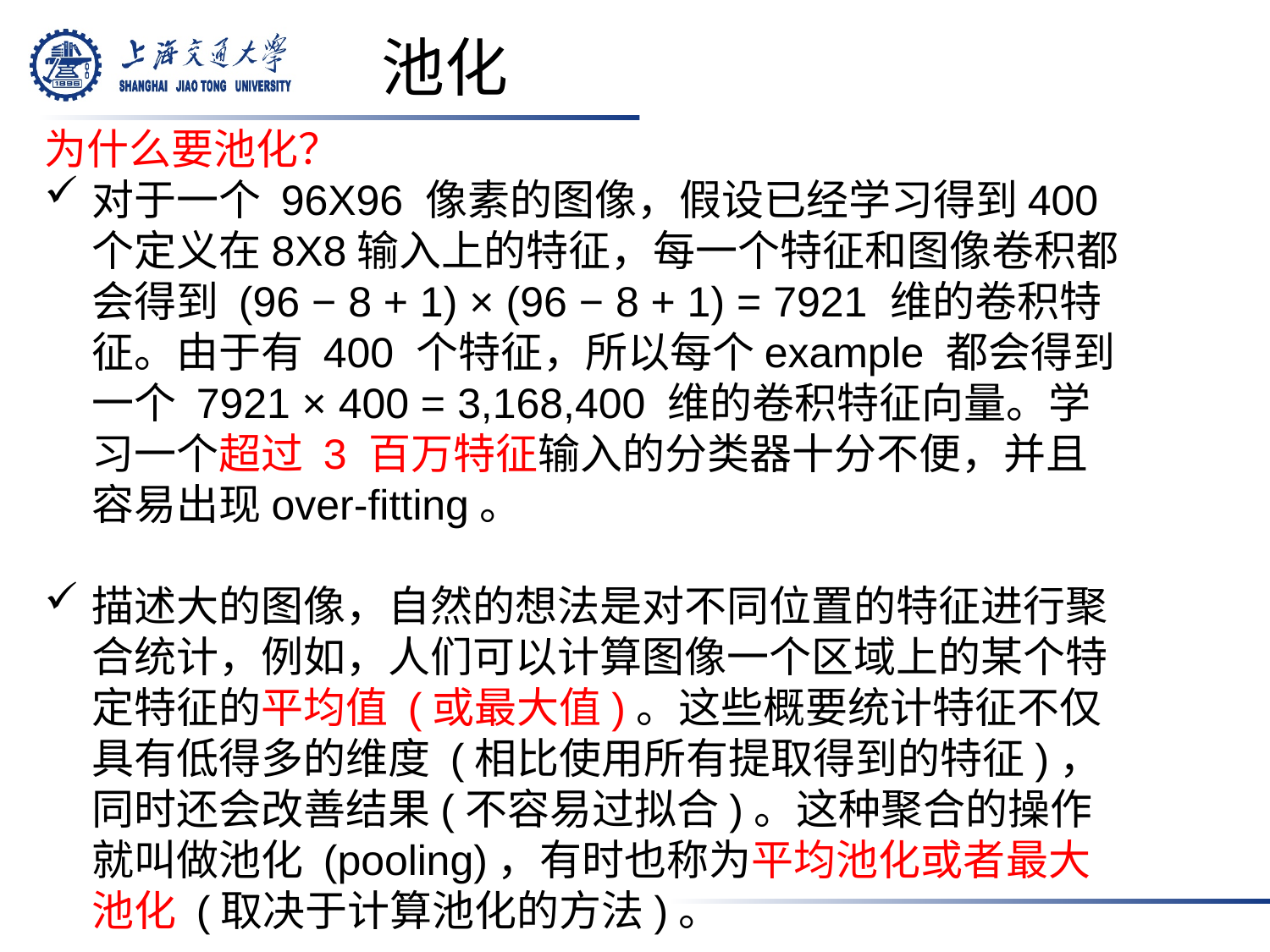

池化
为什么要池化？
对于一个 96X96 像素的图像，假设已经学习得到400个定义在8X8输入上的特征，每一个特征和图像卷积都会得到 (96 − 8 + 1) × (96 − 8 + 1) = 7921 维的卷积特征。由于有 400 个特征，所以每个example 都会得到一个 7921 × 400 = 3,168,400 维的卷积特征向量。学习一个超过 3 百万特征输入的分类器十分不便，并且容易出现over-fitting。

描述大的图像，自然的想法是对不同位置的特征进行聚合统计，例如，人们可以计算图像一个区域上的某个特定特征的平均值 (或最大值)。这些概要统计特征不仅具有低得多的维度 (相比使用所有提取得到的特征)，同时还会改善结果(不容易过拟合)。这种聚合的操作就叫做池化 (pooling)，有时也称为平均池化或者最大池化 (取决于计算池化的方法)。